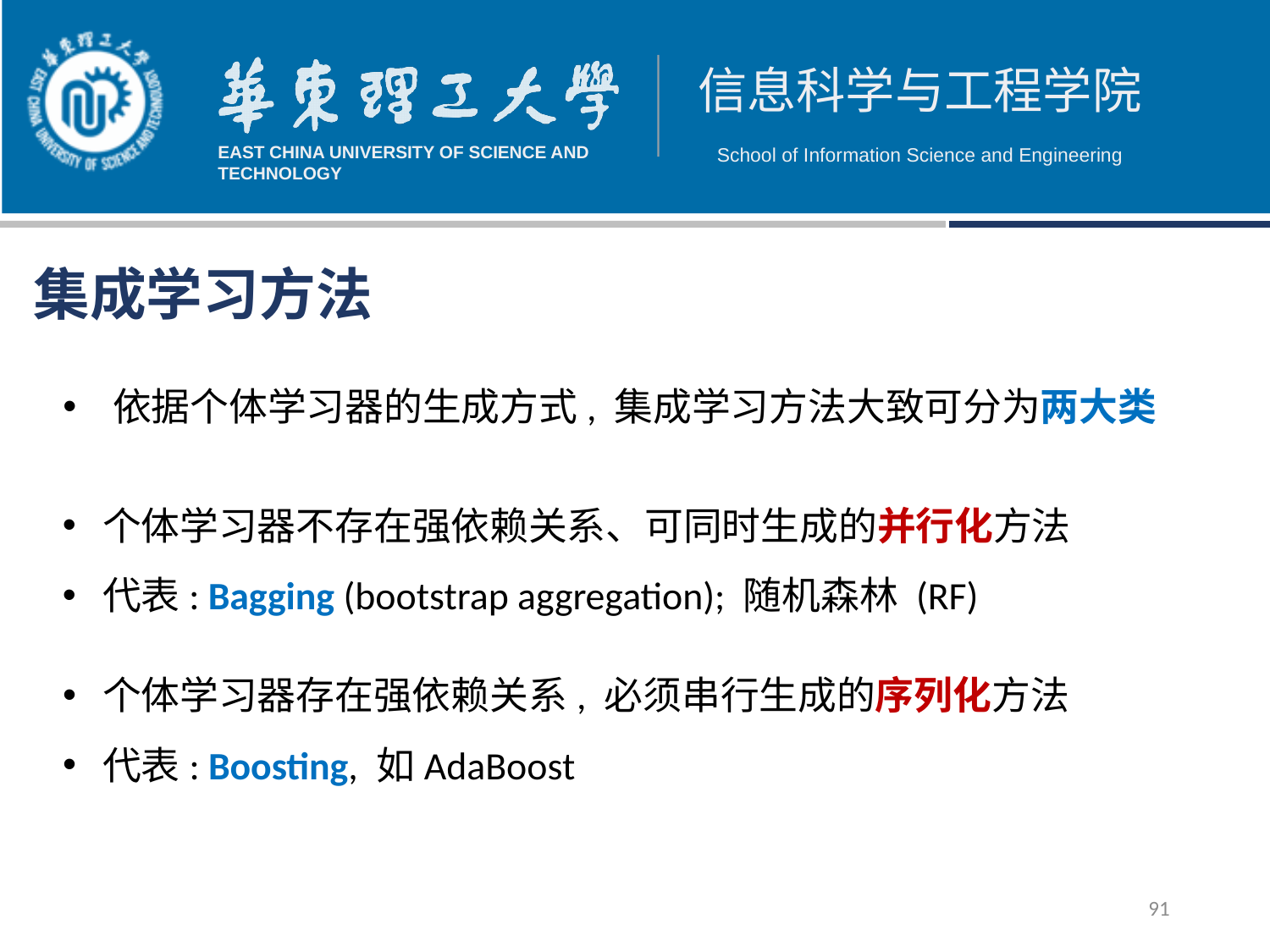

集成学习方法
 依据个体学习器的生成方式, 集成学习方法大致可分为两大类
个体学习器不存在强依赖关系、可同时生成的并行化方法
代表: Bagging (bootstrap aggregation); 随机森林 (RF)
个体学习器存在强依赖关系, 必须串行生成的序列化方法
代表: Boosting, 如AdaBoost
91